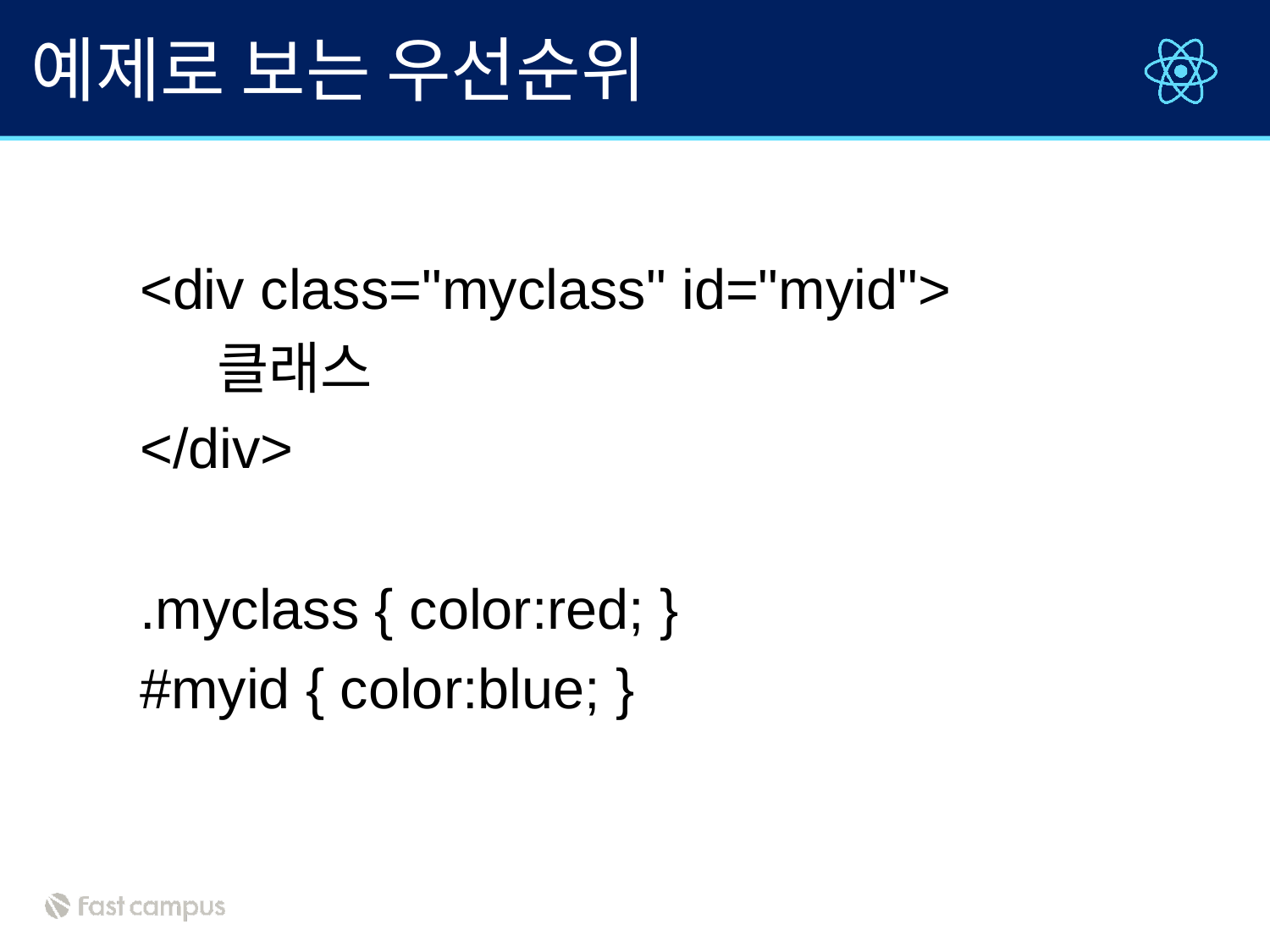

# 예제로 보는 우선순위
<div class="myclass" id="myid">
     클래스
</div>

.myclass { color:red; }
#myid { color:blue; }